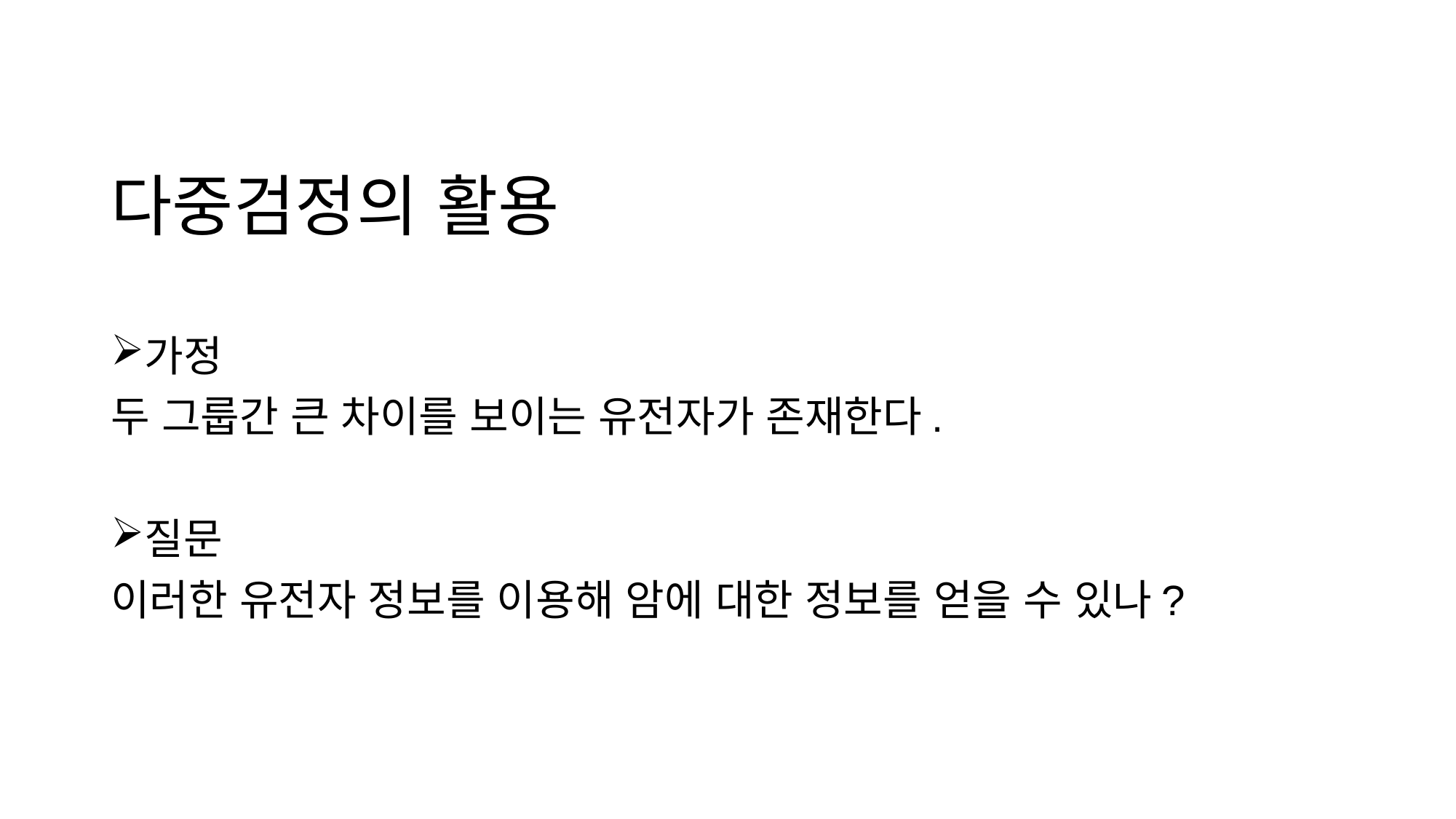

# 다중검정의 활용
가정
두 그룹간 큰 차이를 보이는 유전자가 존재한다.

질문
이러한 유전자 정보를 이용해 암에 대한 정보를 얻을 수 있나?